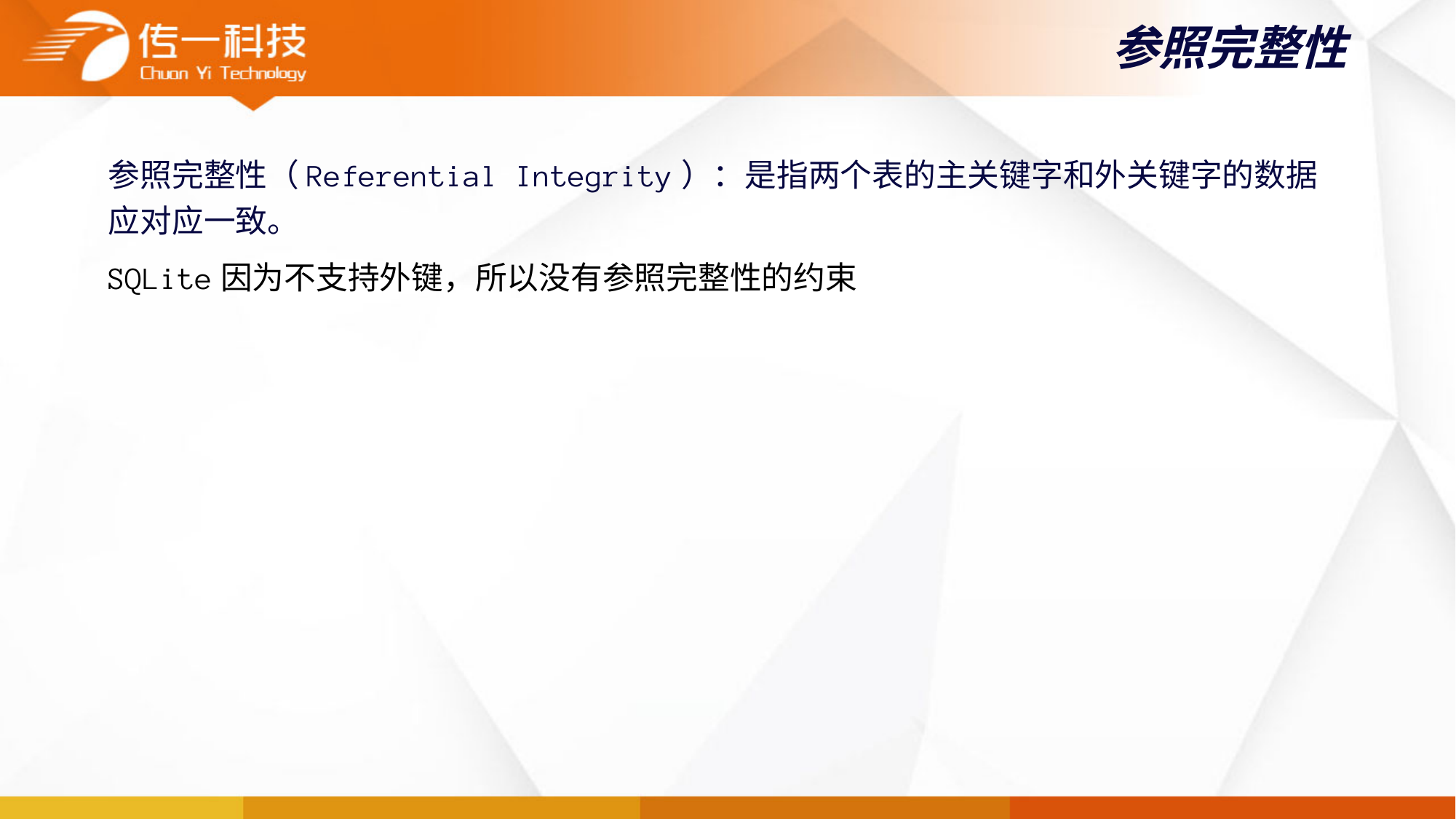

# 参照完整性
参照完整性（Referential Integrity）：是指两个表的主关键字和外关键字的数据应对应一致。
SQLite因为不支持外键，所以没有参照完整性的约束